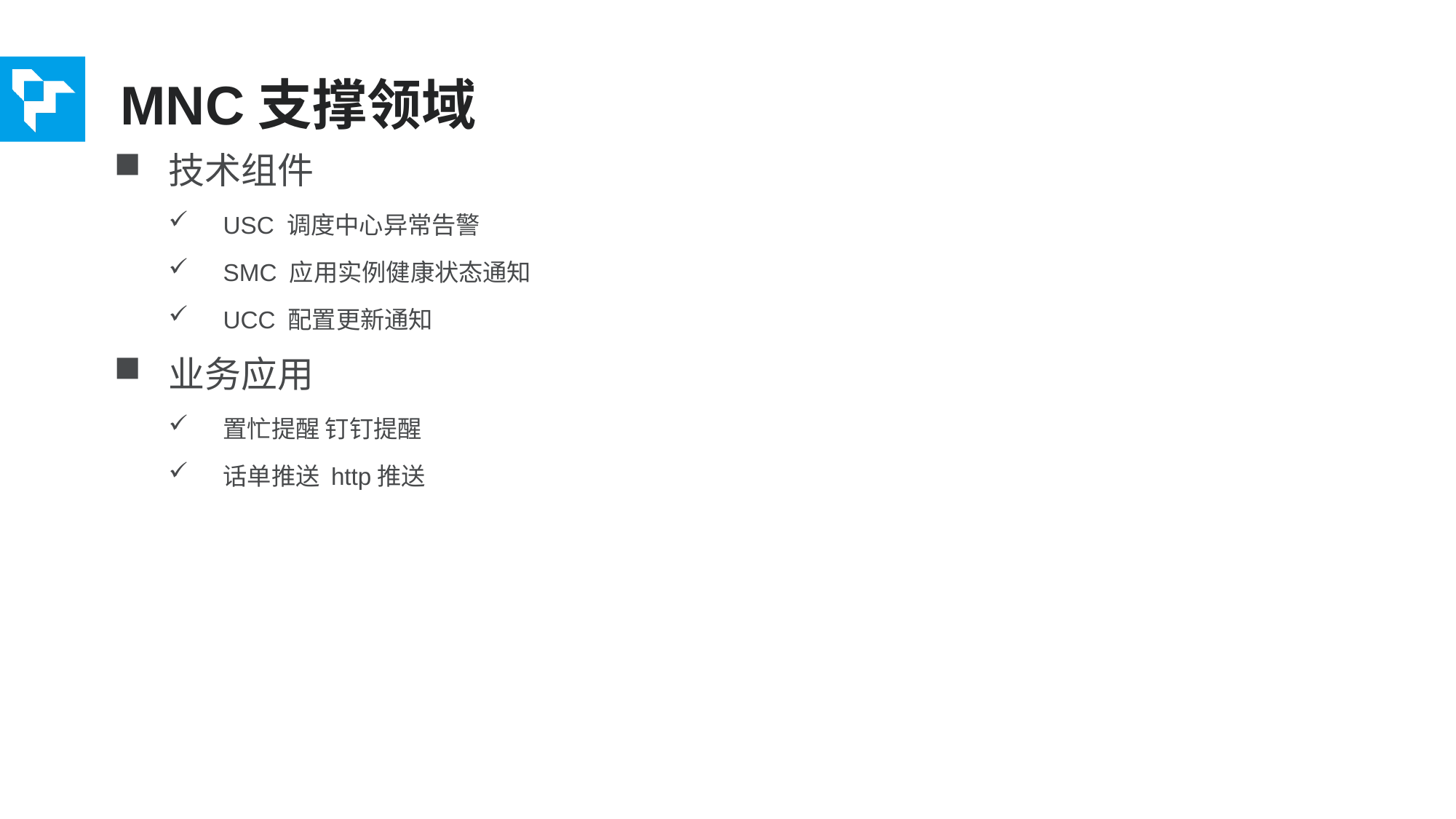

MNC支撑领域
技术组件
USC 调度中心异常告警
SMC 应用实例健康状态通知
UCC 配置更新通知
业务应用
置忙提醒 钉钉提醒
话单推送 http推送